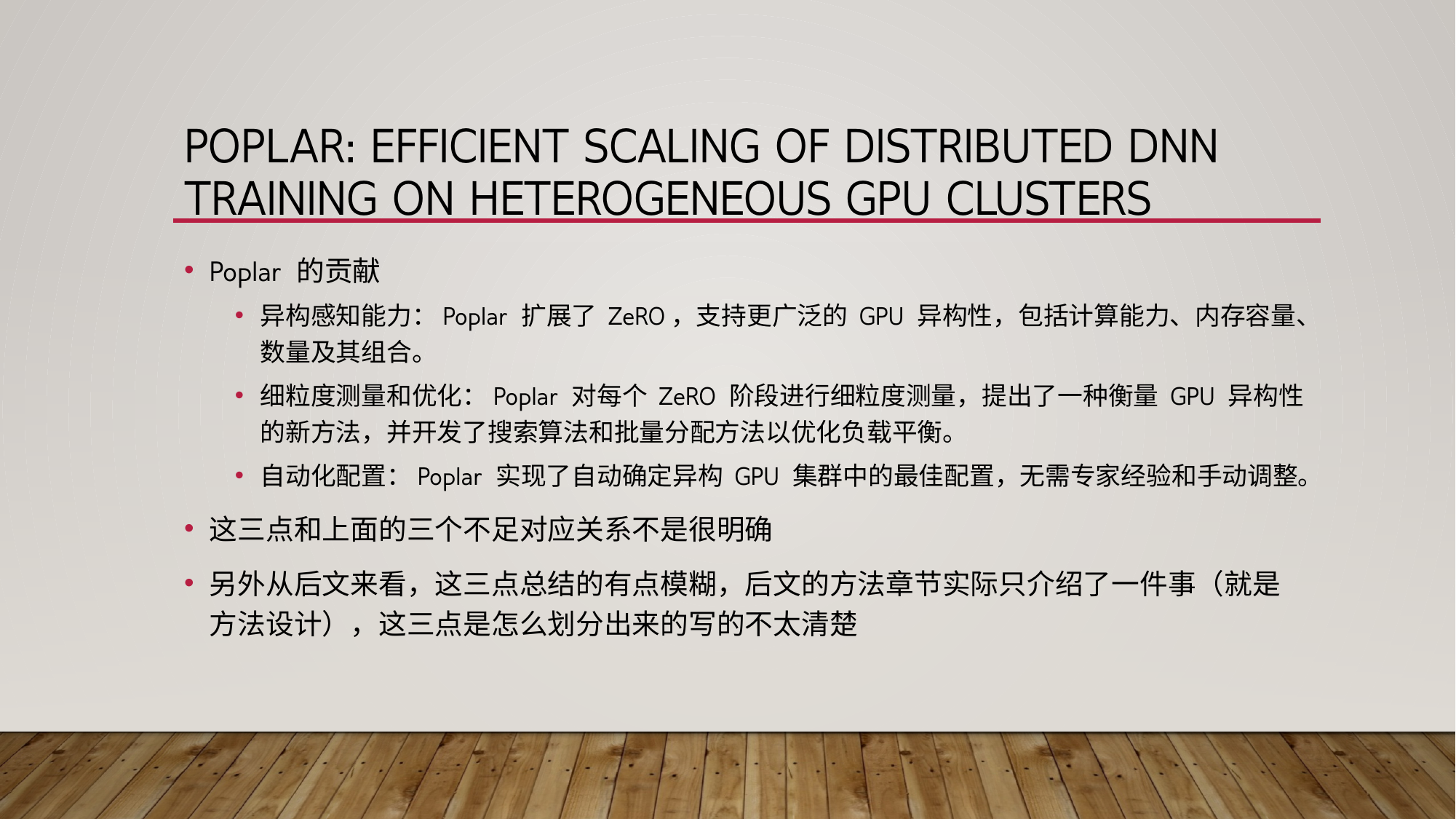

# Poplar: Efficient Scaling of Distributed DNN Training on Heterogeneous GPU Clusters
Poplar 的贡献
异构感知能力：Poplar 扩展了 ZeRO，支持更广泛的 GPU 异构性，包括计算能力、内存容量、数量及其组合。
细粒度测量和优化：Poplar 对每个 ZeRO 阶段进行细粒度测量，提出了一种衡量 GPU 异构性的新方法，并开发了搜索算法和批量分配方法以优化负载平衡。
自动化配置：Poplar 实现了自动确定异构 GPU 集群中的最佳配置，无需专家经验和手动调整。
这三点和上面的三个不足对应关系不是很明确
另外从后文来看，这三点总结的有点模糊，后文的方法章节实际只介绍了一件事（就是方法设计），这三点是怎么划分出来的写的不太清楚